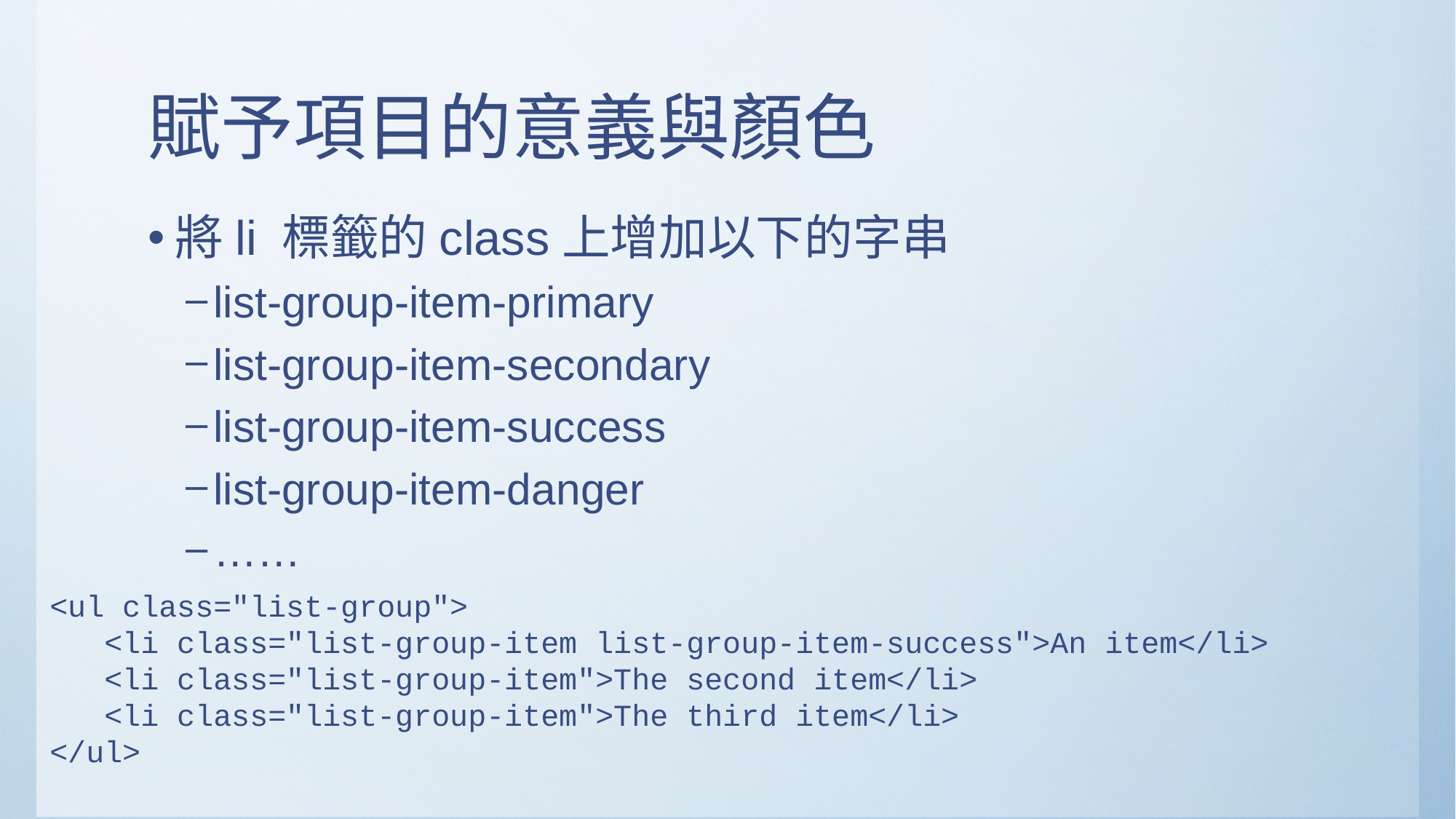

# 賦予項目的意義與顏色
將li 標籤的class上增加以下的字串
list-group-item-primary
list-group-item-secondary
list-group-item-success
list-group-item-danger
……
<ul class="list-group">
   <li class="list-group-item list-group-item-success">An item</li>
   <li class="list-group-item">The second item</li>
   <li class="list-group-item">The third item</li>
</ul>